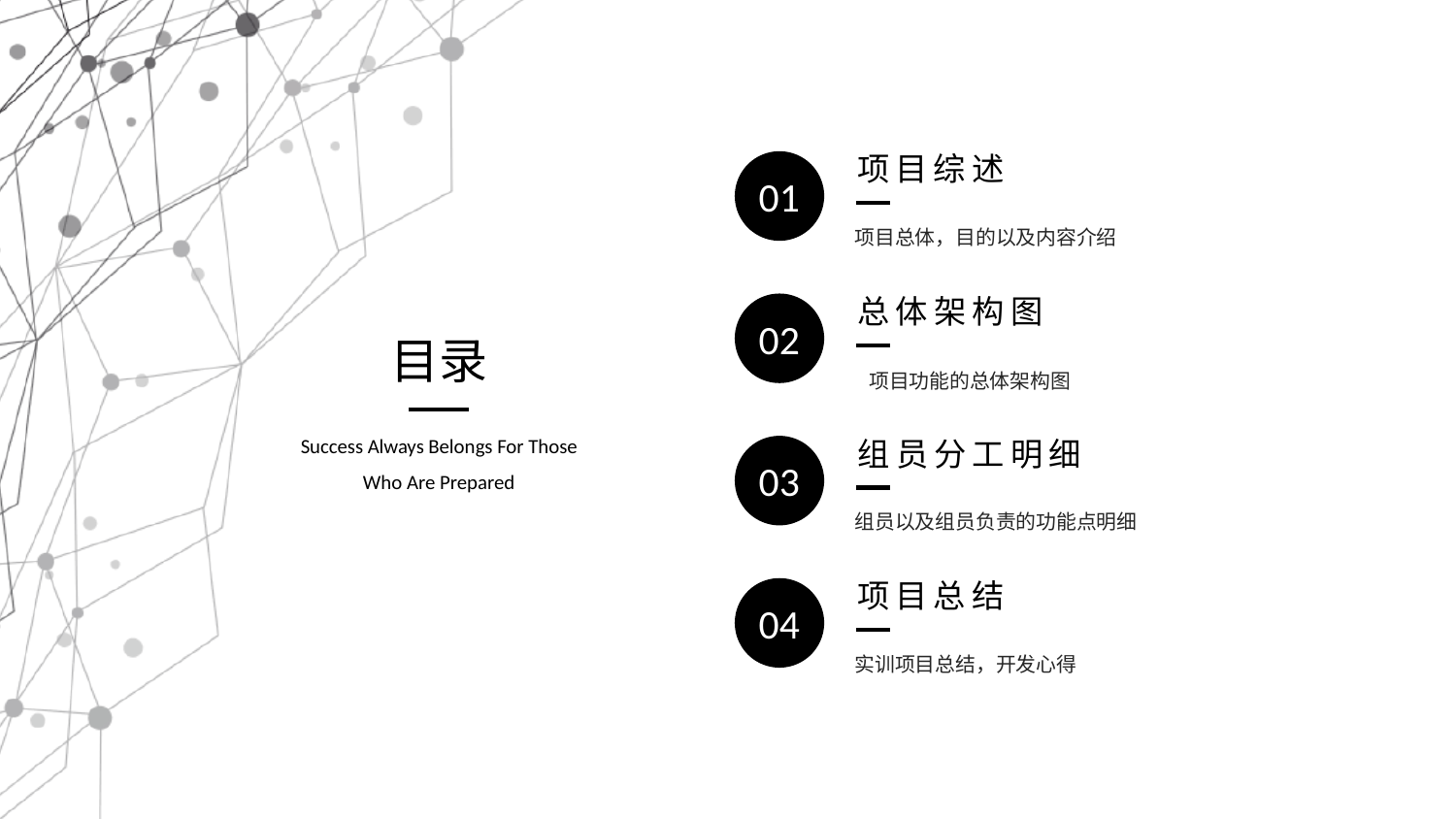

项目综述
01
项目总体，目的以及内容介绍
总体架构图
02
目录
项目功能的总体架构图
Success Always Belongs For Those Who Are Prepared
组员分工明细
03
组员以及组员负责的功能点明细
项目总结
04
实训项目总结，开发心得